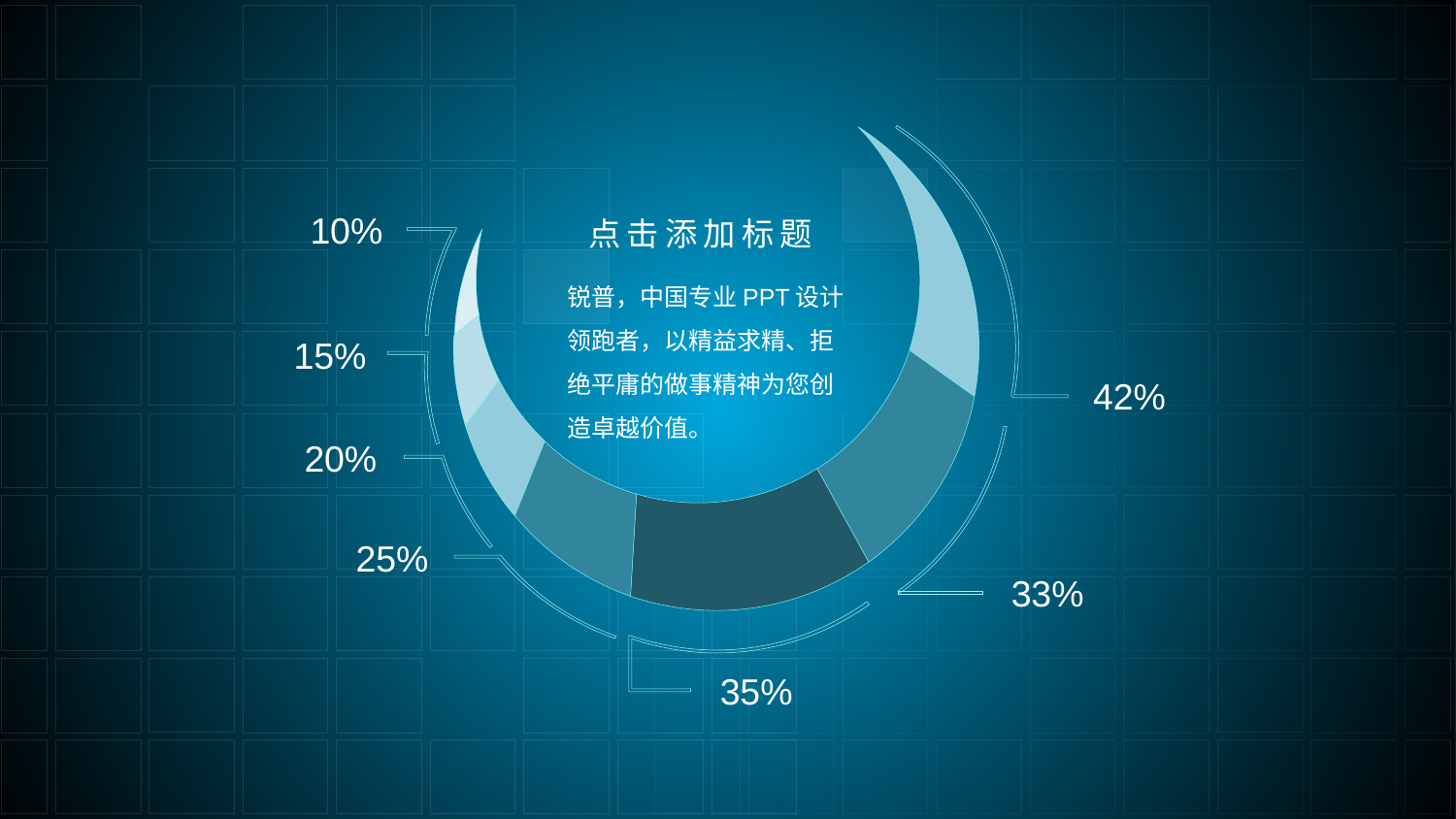

10%
点击添加标题

锐普，中国专业PPT设计领跑者，以精益求精、拒绝平庸的做事精神为您创造卓越价值。

15%

42%

20%

25%

33%

35%